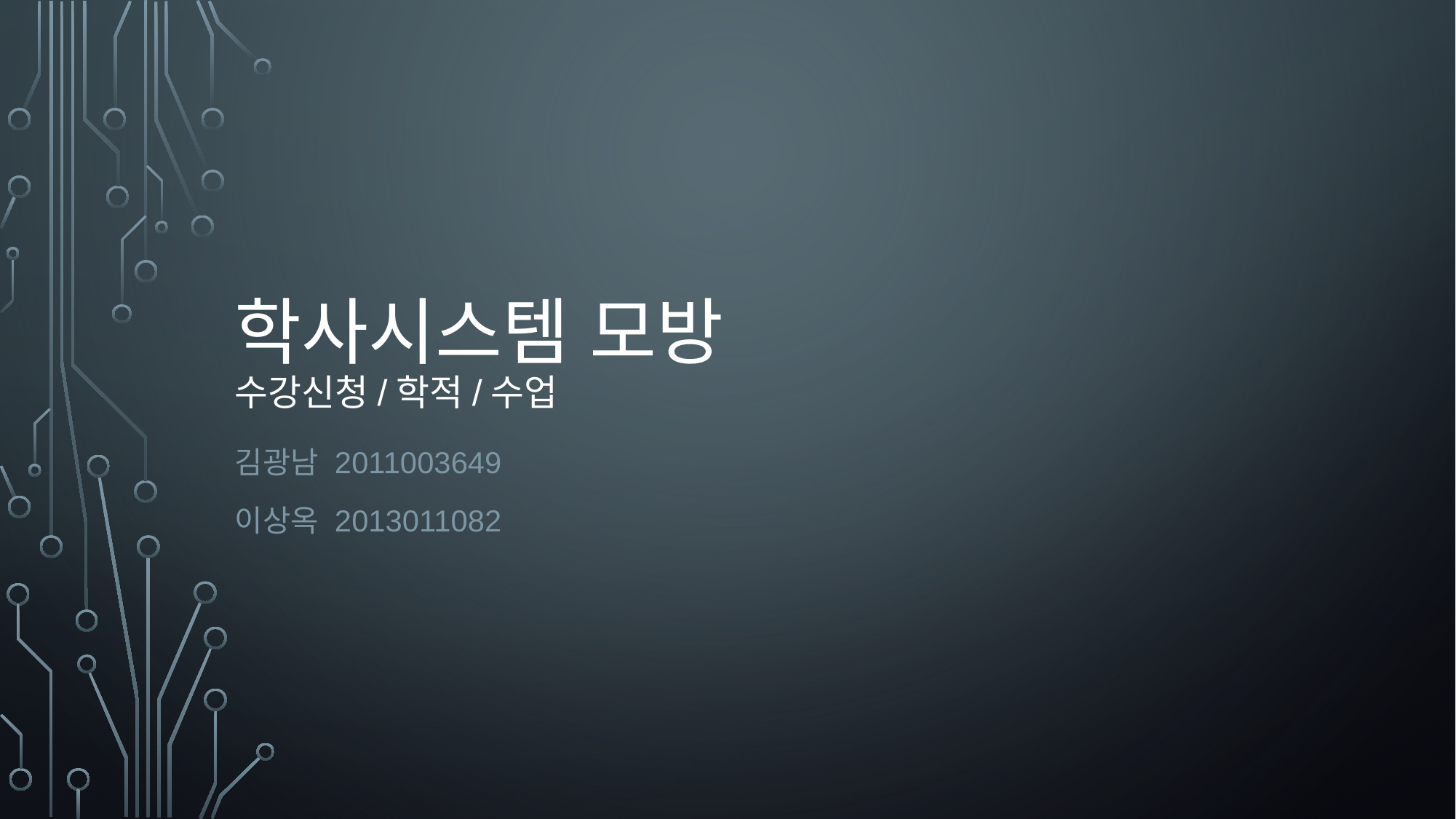

# 학사시스템 모방 수강신청/학적/수업
김광남 2011003649
이상옥 2013011082